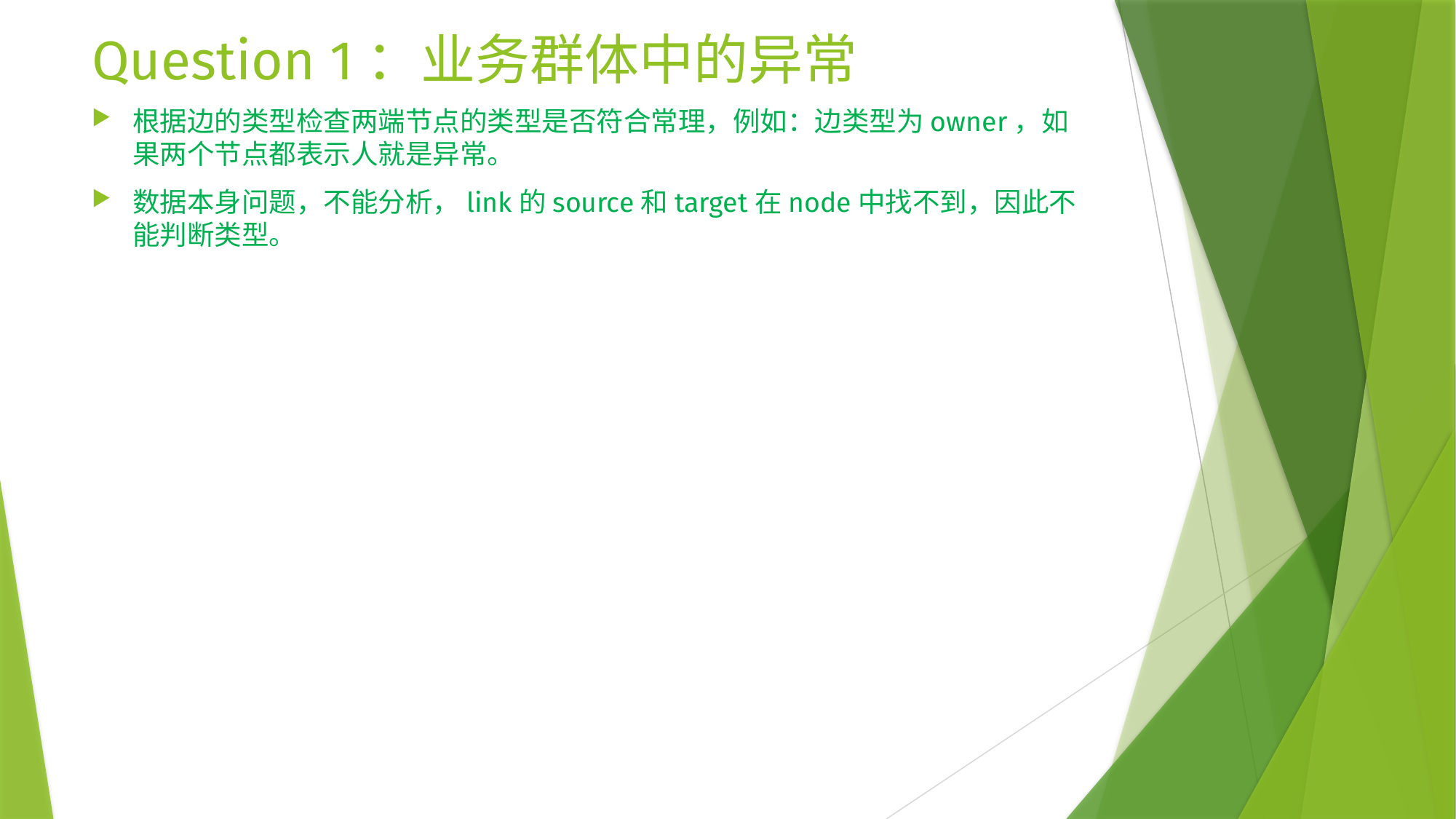

Question 1：业务群体中的异常
根据边的类型检查两端节点的类型是否符合常理，例如：边类型为owner，如果两个节点都表示人就是异常。
数据本身问题，不能分析，link的source和target在node中找不到，因此不能判断类型。